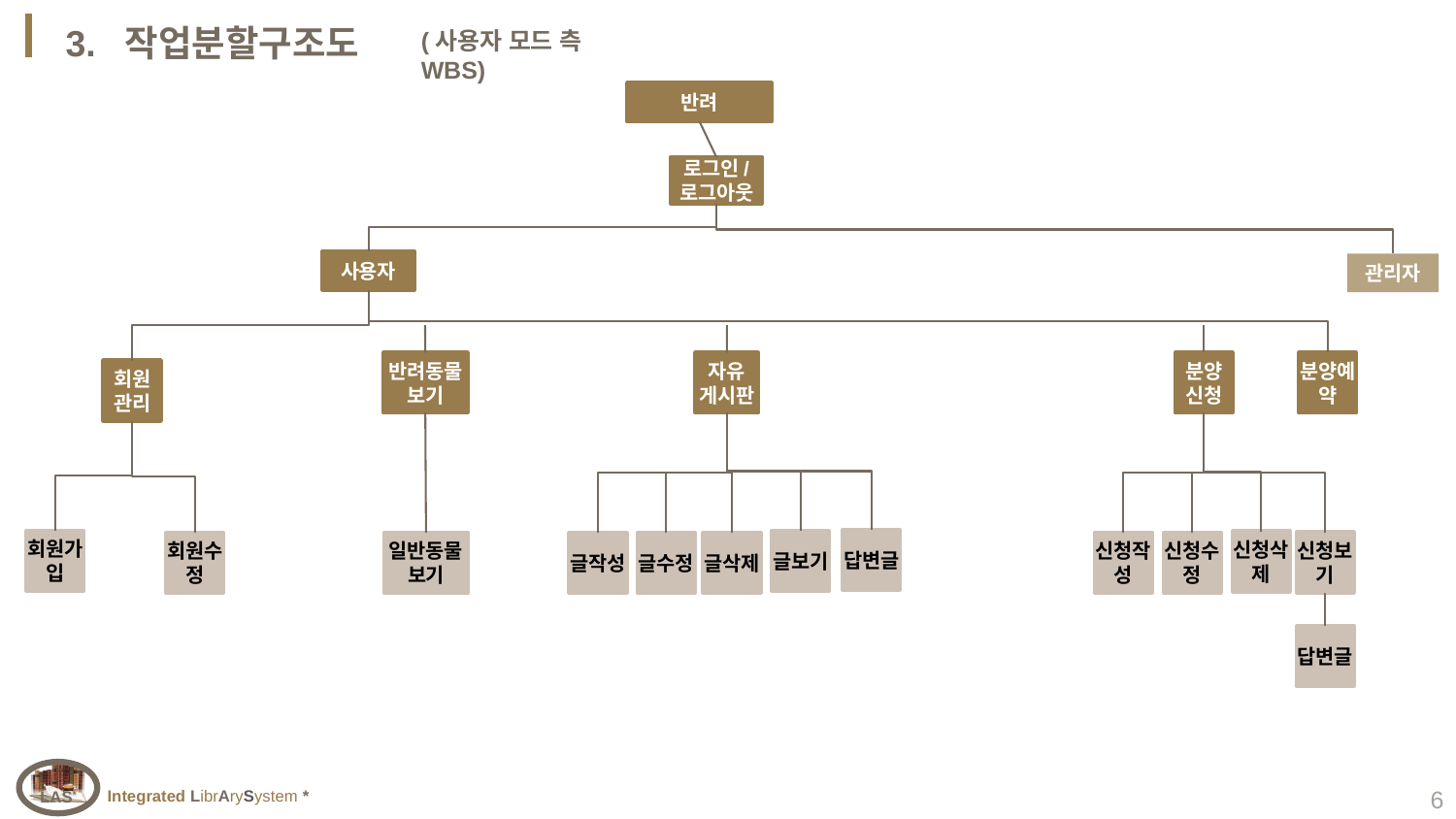

3.  작업분할구조도
(사용자 모드 측 WBS)
반려
로그인/
로그아웃
사용자
관리자
반려동물 보기
자유
게시판
분양 신청
분양예약
회원
관리
답변글
회원가입
글보기
신청삭제
신청보기
글삭제
신청작성
신청수정
회원수정
일반동물 보기
글작성
글수정
답변글
6